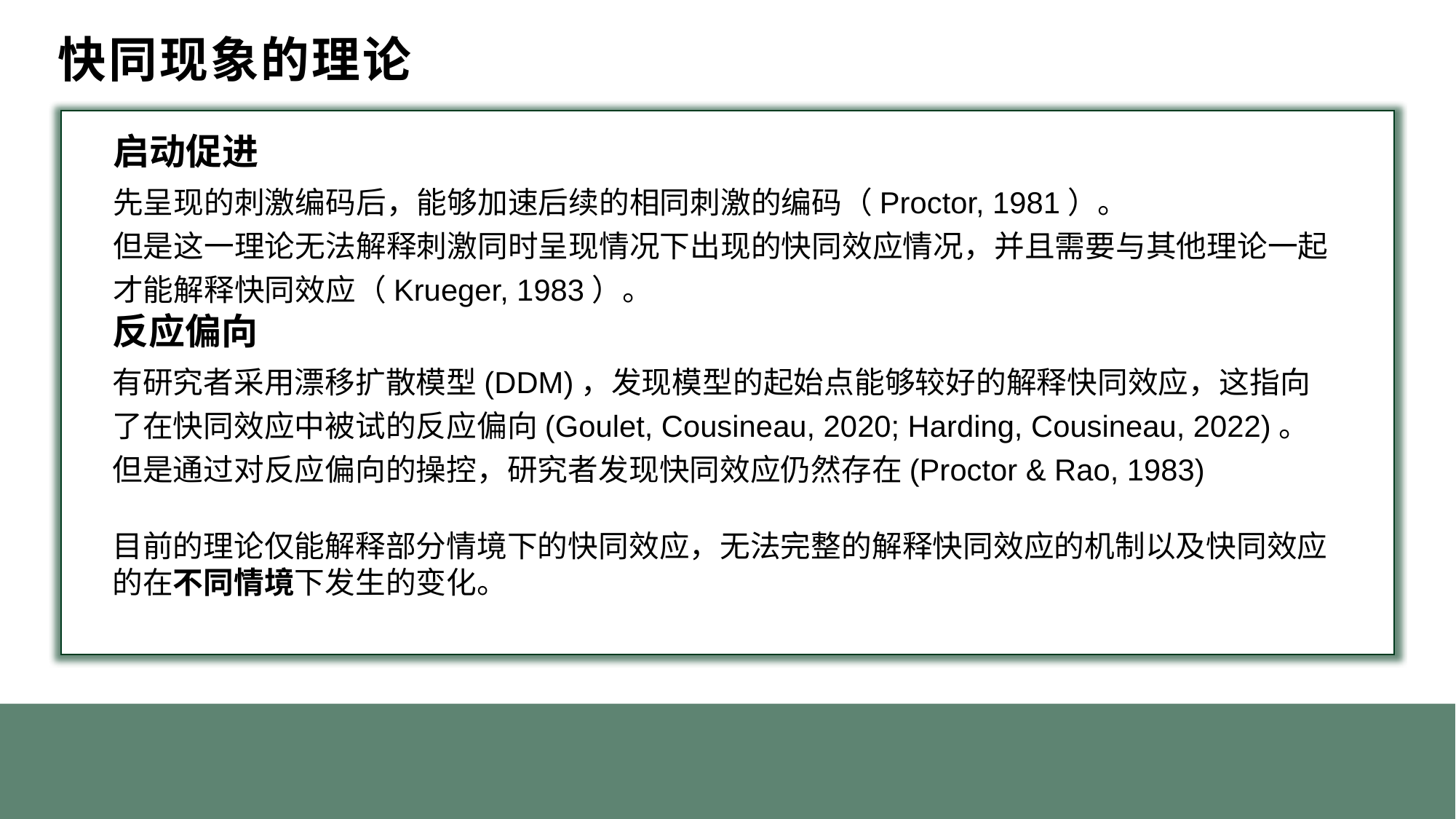

快同现象的理论

启动促进
先呈现的刺激编码后，能够加速后续的相同刺激的编码（Proctor, 1981）。
但是这一理论无法解释刺激同时呈现情况下出现的快同效应情况，并且需要与其他理论一起才能解释快同效应（Krueger, 1983）。
反应偏向
有研究者采用漂移扩散模型(DDM)，发现模型的起始点能够较好的解释快同效应，这指向了在快同效应中被试的反应偏向(Goulet, Cousineau, 2020; Harding, Cousineau, 2022)。但是通过对反应偏向的操控，研究者发现快同效应仍然存在(Proctor & Rao, 1983)
目前的理论仅能解释部分情境下的快同效应，无法完整的解释快同效应的机制以及快同效应的在不同情境下发生的变化。